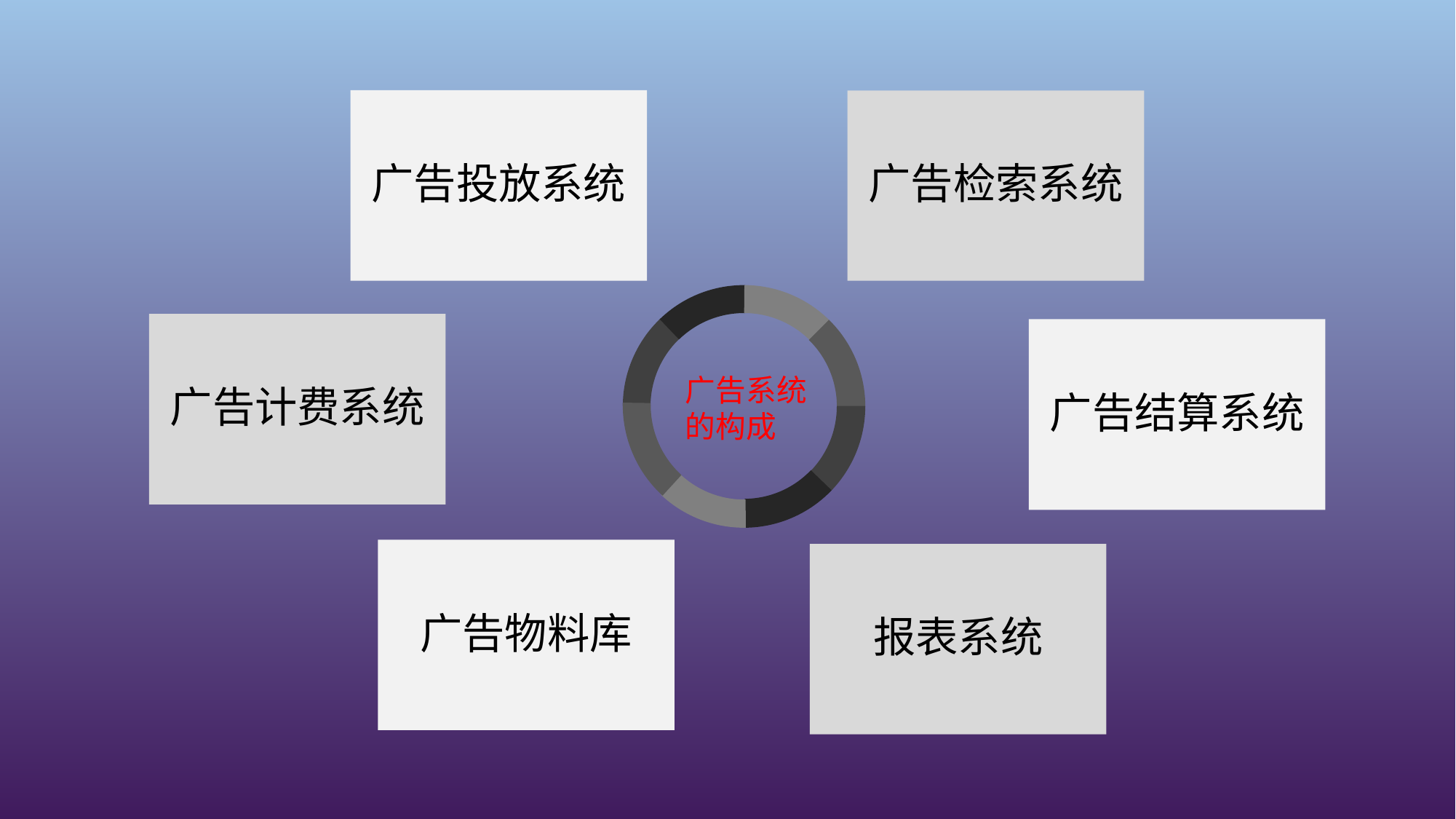

广告投放系统
广告检索系统

广告计费系统
广告结算系统
广告系统的构成
广告物料库
报表系统